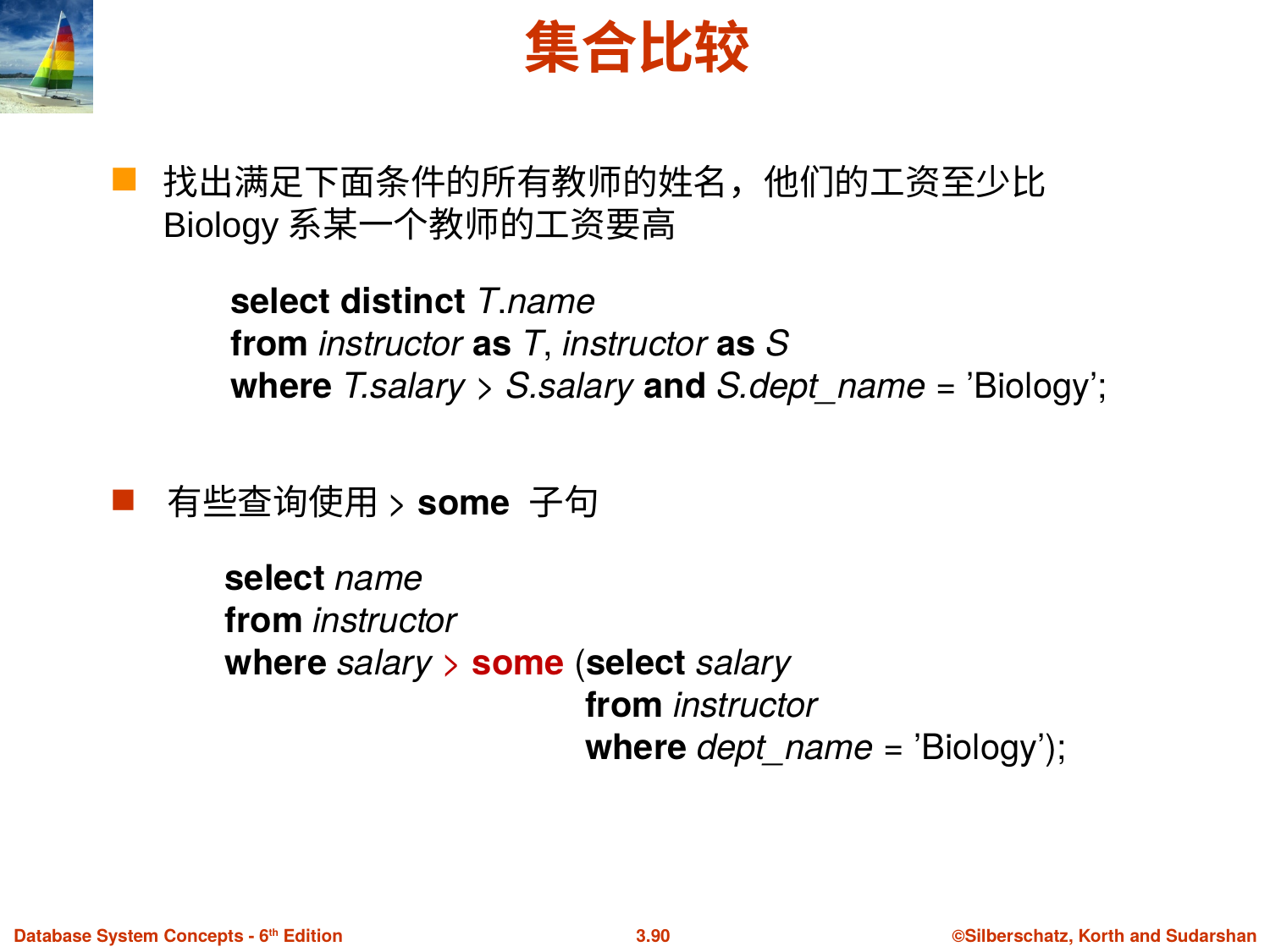

# 集合比较
找出满足下面条件的所有教师的姓名，他们的工资至少比Biology系某一个教师的工资要高
select distinct T.name
from instructor as T, instructor as S
where T.salary > S.salary and S.dept_name = ’Biology’;
  有些查询使用> some 子句
select name
from instructor
where salary > some (select salary
                                     from instructor
                                     where dept_name = ’Biology’);